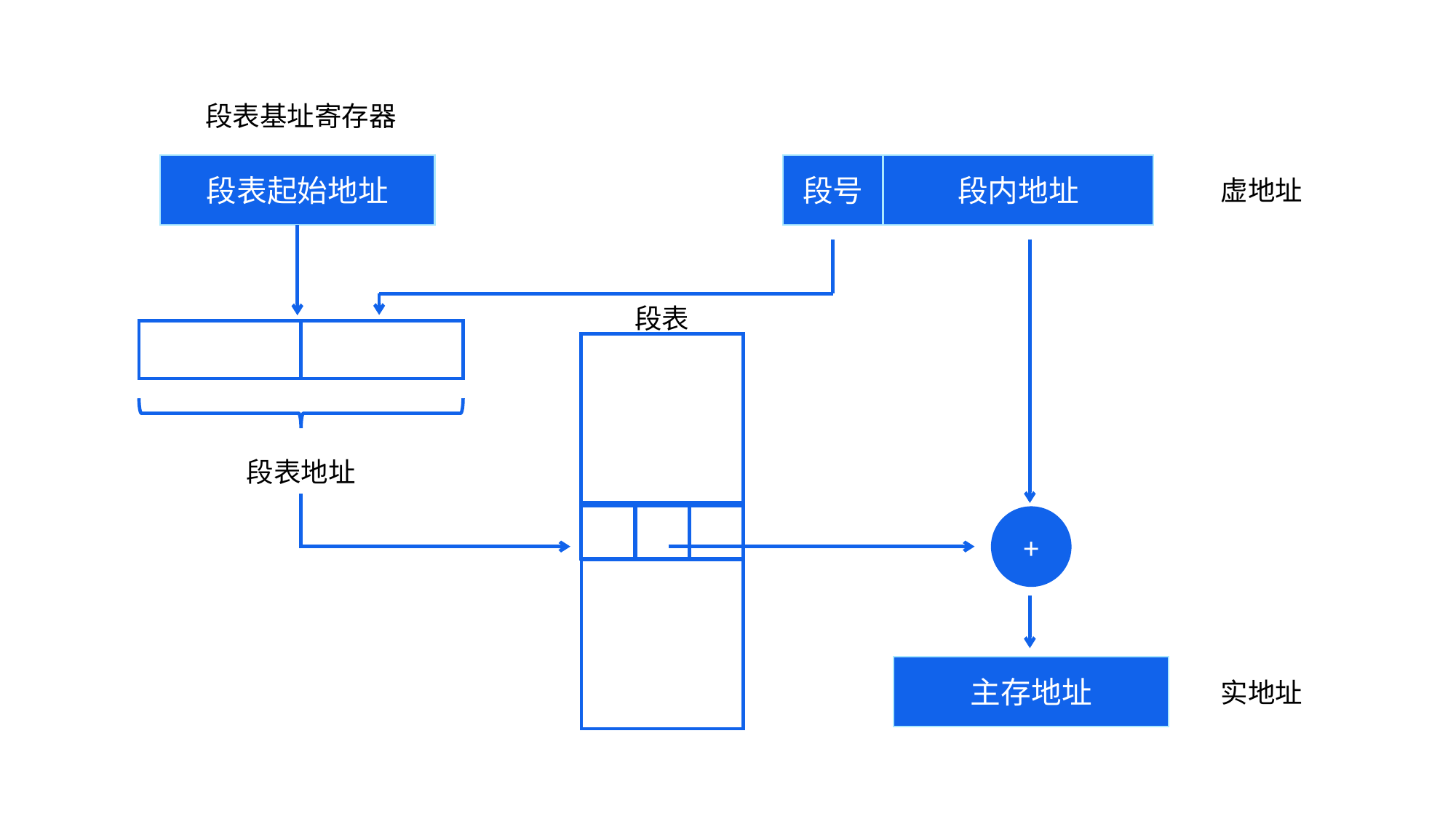

段表基址寄存器
段表起始地址
段号
段内地址
虚地址

段表

段表地址
+
主存地址
实地址